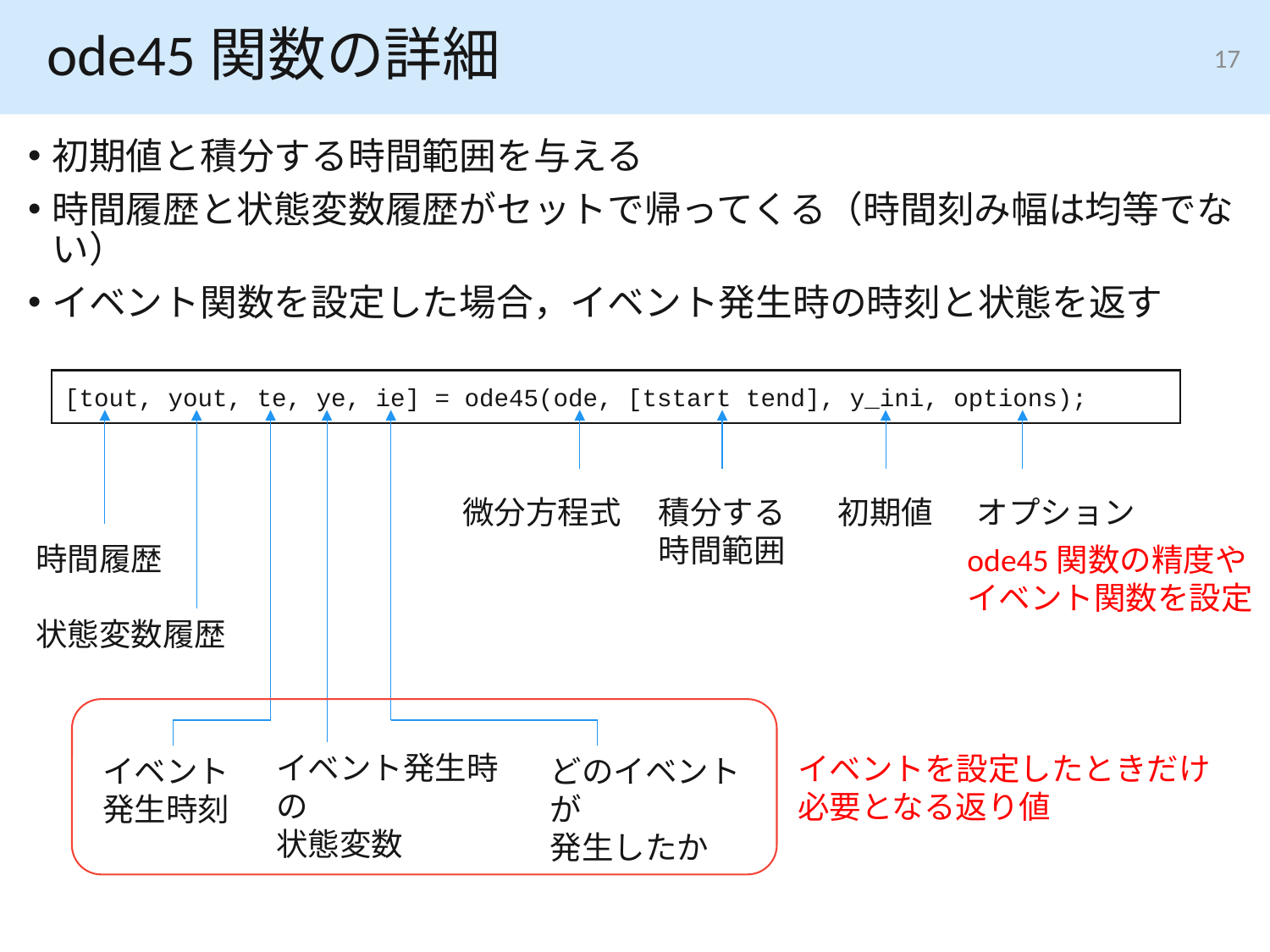

# ode45関数の詳細
17
初期値と積分する時間範囲を与える
時間履歴と状態変数履歴がセットで帰ってくる（時間刻み幅は均等でない）
イベント関数を設定した場合，イベント発生時の時刻と状態を返す

[tout, yout, te, ye, ie] = ode45(ode, [tstart tend], y_ini, options);
微分方程式
積分する
時間範囲
初期値
オプション
時間履歴
ode45関数の精度や
イベント関数を設定
状態変数履歴

イベント発生時の
状態変数
イベントを設定したときだけ
必要となる返り値
イベント
発生時刻
どのイベントが
発生したか